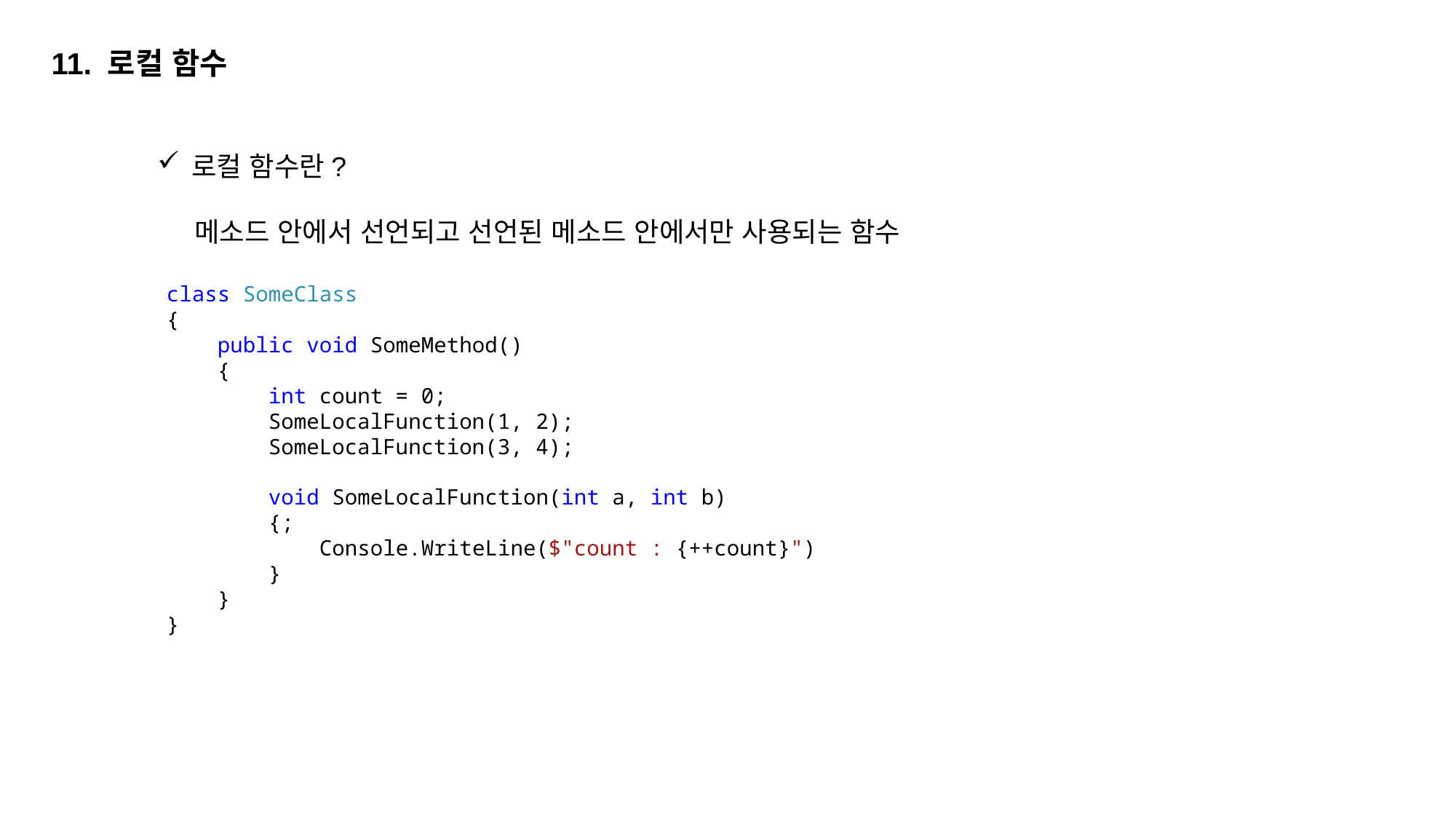

11. 로컬 함수
로컬 함수란?

    메소드 안에서 선언되고 선언된 메소드 안에서만 사용되는 함수
class SomeClass
{
    public void SomeMethod()
    {
        int count = 0;
        SomeLocalFunction(1, 2);
        SomeLocalFunction(3, 4);

        void SomeLocalFunction(int a, int b)
        {;
            Console.WriteLine($"count : {++count}")
        }
    }
}